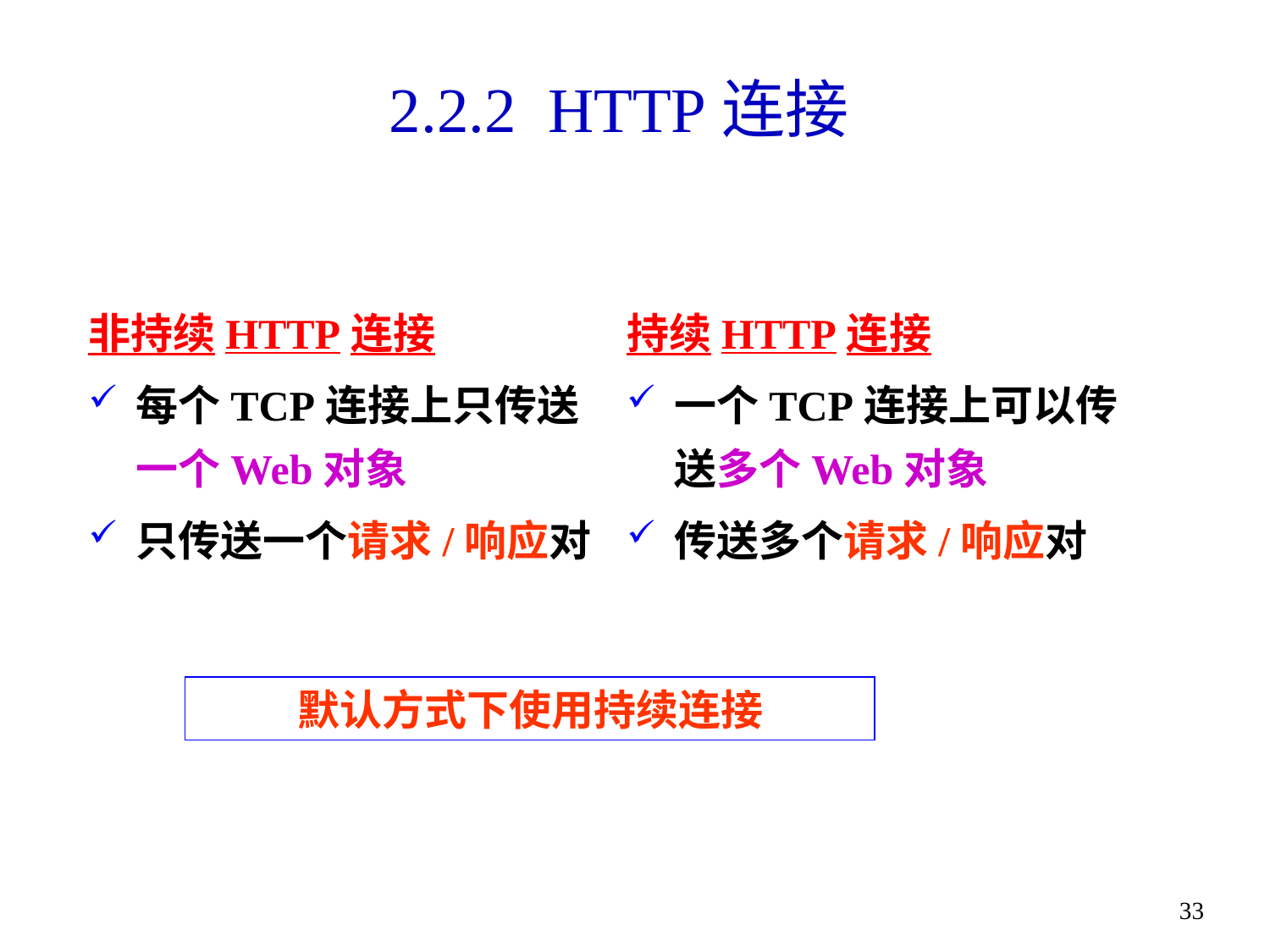

# 2.2.2  HTTP连接
非持续HTTP连接
每个TCP连接上只传送一个Web对象
只传送一个请求/响应对
持续HTTP连接
一个TCP连接上可以传送多个Web对象
传送多个请求/响应对
默认方式下使用持续连接
33